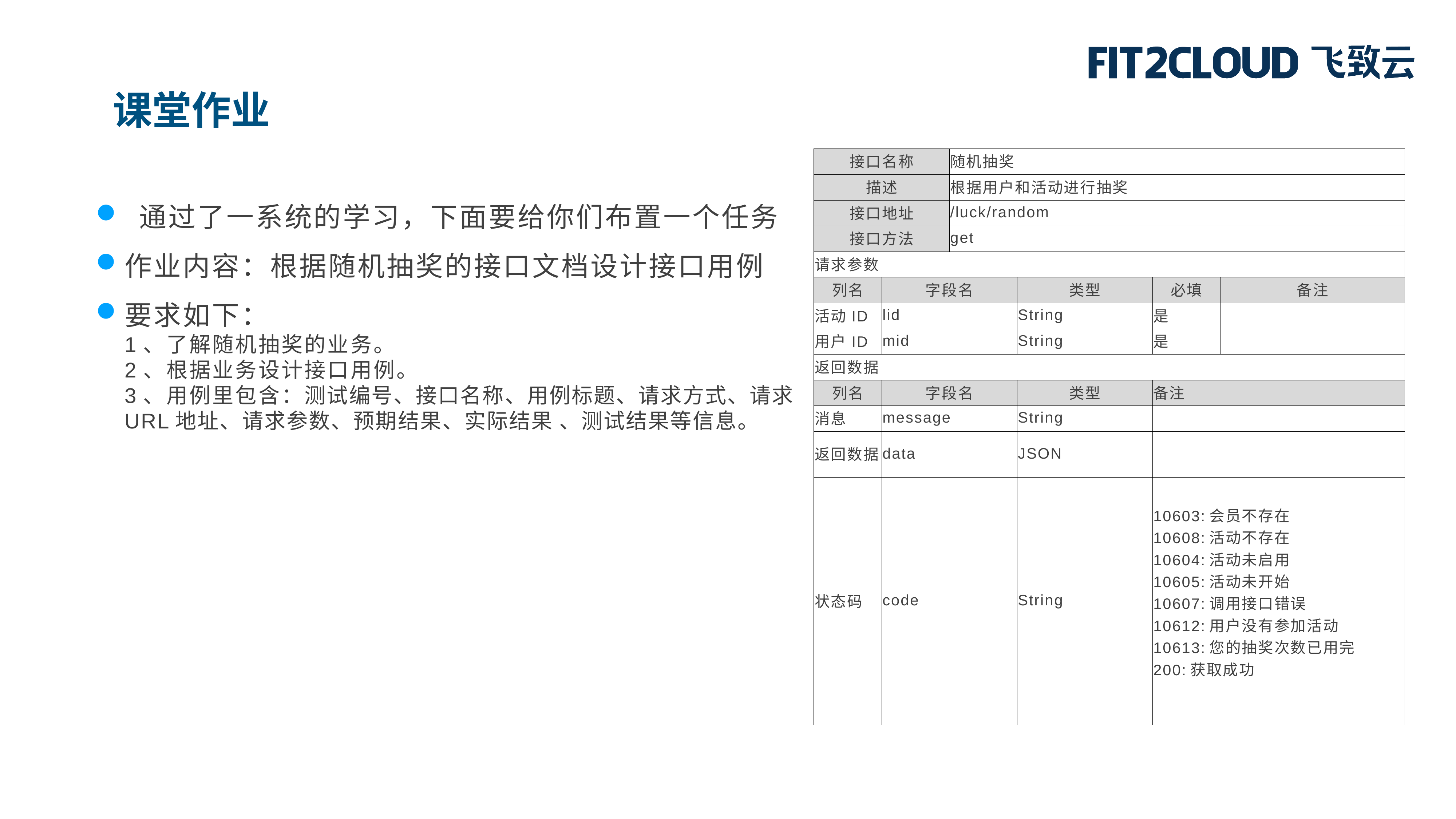

通过了一系统的学习，下面要给你们布置一个任务
作业内容：根据随机抽奖的接口文档设计接口用例
要求如下：
1、了解随机抽奖的业务。
2、根据业务设计接口用例。
3、用例里包含：测试编号、接口名称、用例标题、请求方式、请求URL地址、请求参数、预期结果、实际结果 、测试结果等信息。

课堂作业
| 接口名称 |  | 随机抽奖 |  |  |  |
| --- | --- | --- | --- | --- | --- |
| 描述 |  | 根据用户和活动进行抽奖 |  |  |  |
| 接口地址 |  | /luck/random |  |  |  |
| 接口方法 |  | get |  |  |  |
| 请求参数 |  |  |  |  |  |
| 列名 | 字段名 |  | 类型 | 必填 | 备注 |
| 活动ID | lid |  | String | 是 |  |
| 用户ID | mid |  | String | 是 |  |
| 返回数据 |  |  |  |  |  |
| 列名 | 字段名 |  | 类型 | 备注 |  |
| 消息 | message |  | String |  |  |
| 返回数据 | data |  | JSON |  |  |
| 状态码 | code |  | String | 10603:会员不存在 10608:活动不存在 10604:活动未启用 10605:活动未开始 10607:调用接口错误 10612:用户没有参加活动 10613:您的抽奖次数已用完 200:获取成功 |  |